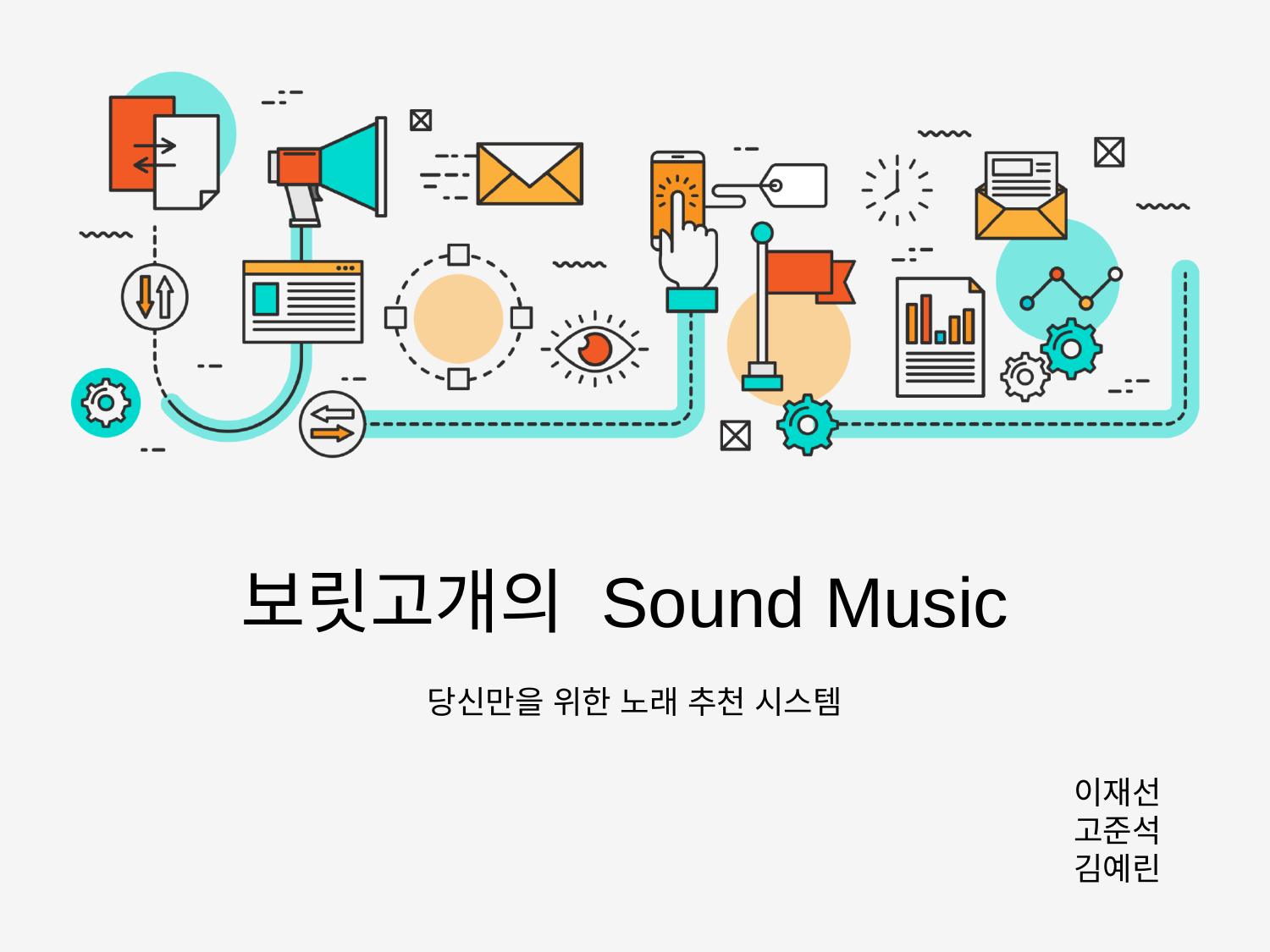

보릿고개의 Sound Music
당신만을 위한 노래 추천 시스템
이재선
고준석
김예린